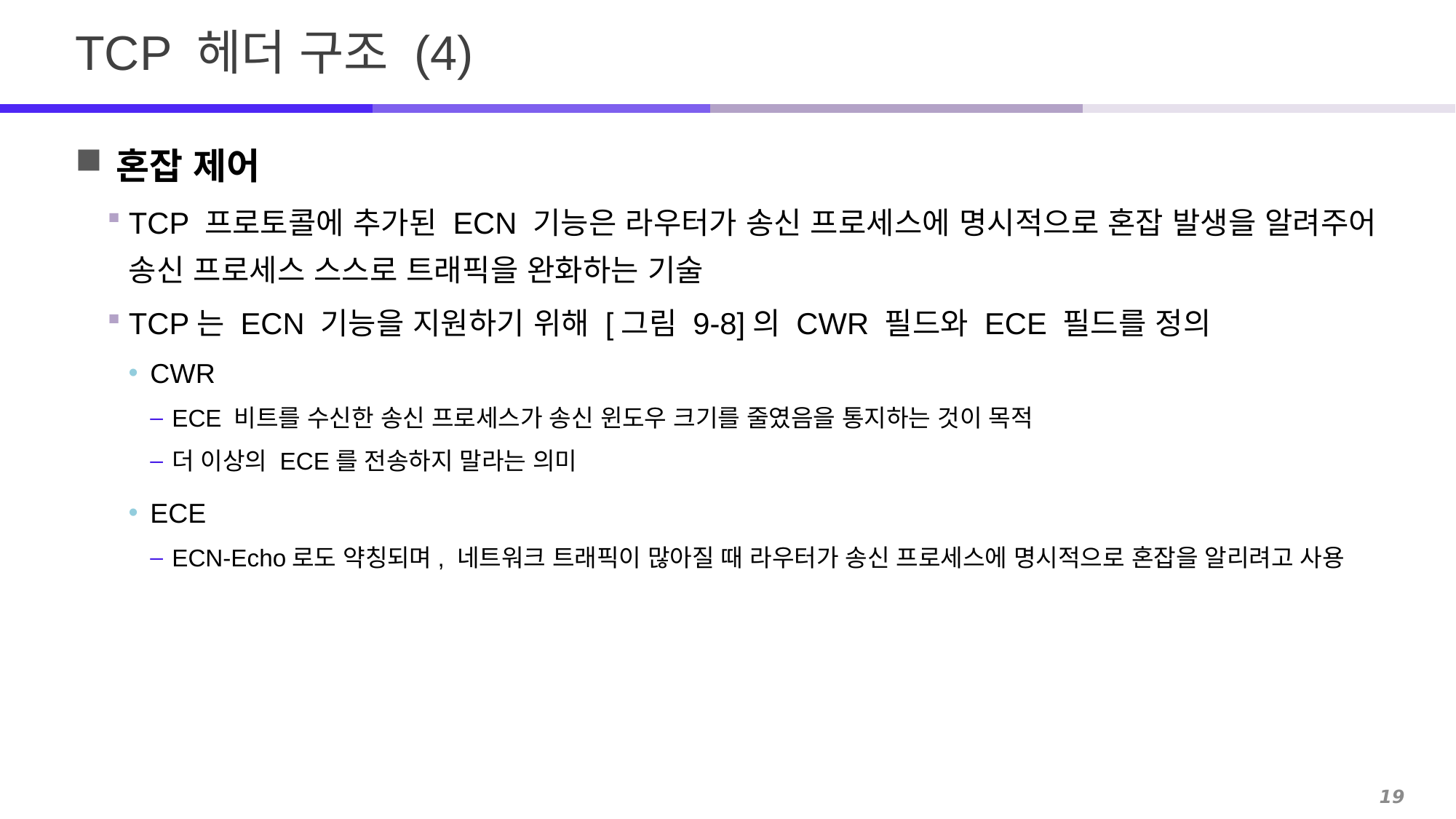

# TCP 헤더 구조 (4)
혼잡 제어
TCP 프로토콜에 추가된 ECN 기능은 라우터가 송신 프로세스에 명시적으로 혼잡 발생을 알려주어 송신 프로세스 스스로 트래픽을 완화하는 기술
TCP는 ECN 기능을 지원하기 위해 [그림 9-8]의 CWR 필드와 ECE 필드를 정의
CWR
ECE 비트를 수신한 송신 프로세스가 송신 윈도우 크기를 줄였음을 통지하는 것이 목적
더 이상의 ECE를 전송하지 말라는 의미
ECE
ECN-Echo로도 약칭되며, 네트워크 트래픽이 많아질 때 라우터가 송신 프로세스에 명시적으로 혼잡을 알리려고 사용